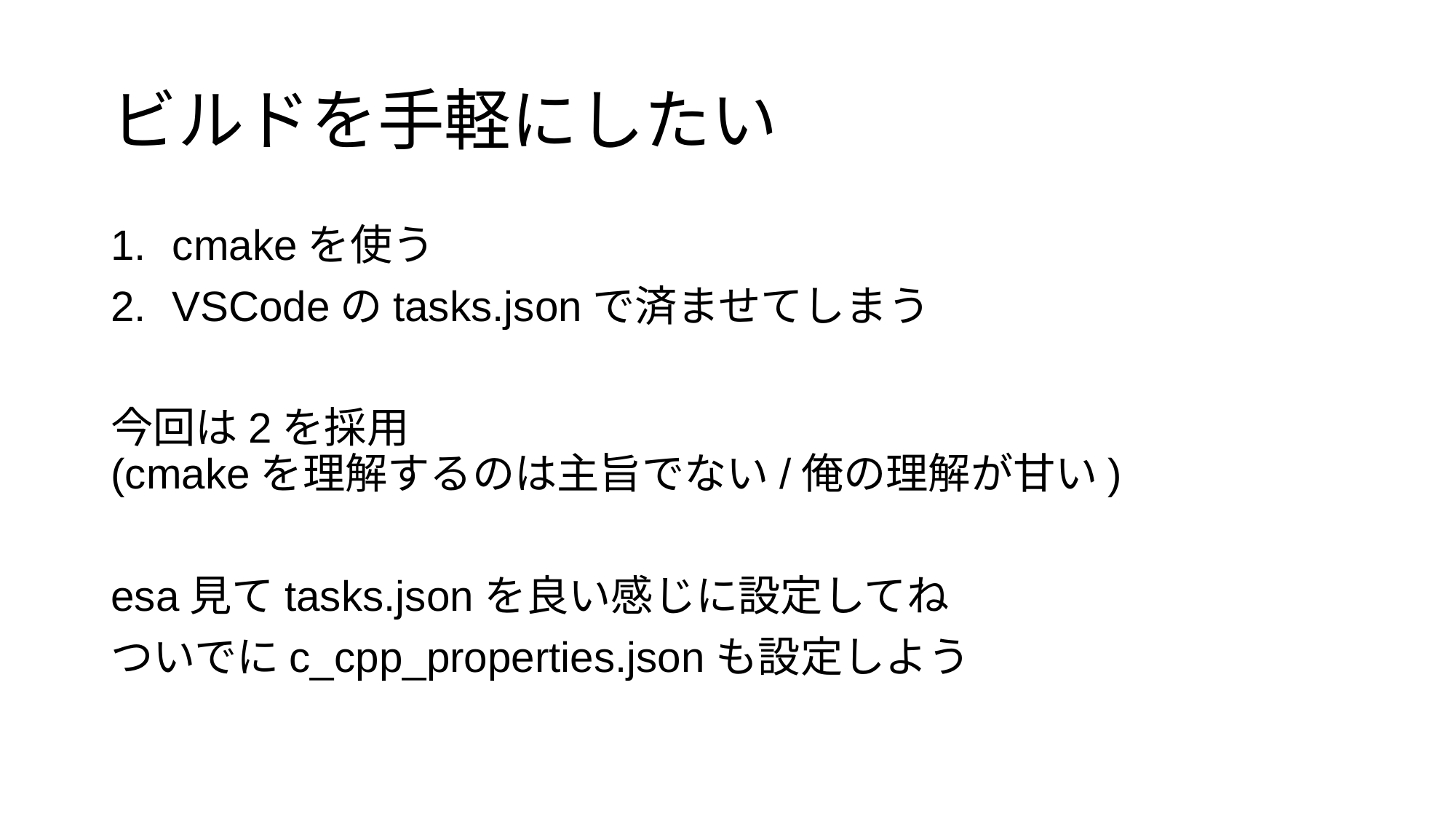

# ビルドを手軽にしたい
cmakeを使う
VSCodeのtasks.jsonで済ませてしまう

今回は2を採用
(cmakeを理解するのは主旨でない/俺の理解が甘い)

esa見てtasks.jsonを良い感じに設定してね
ついでにc_cpp_properties.jsonも設定しよう